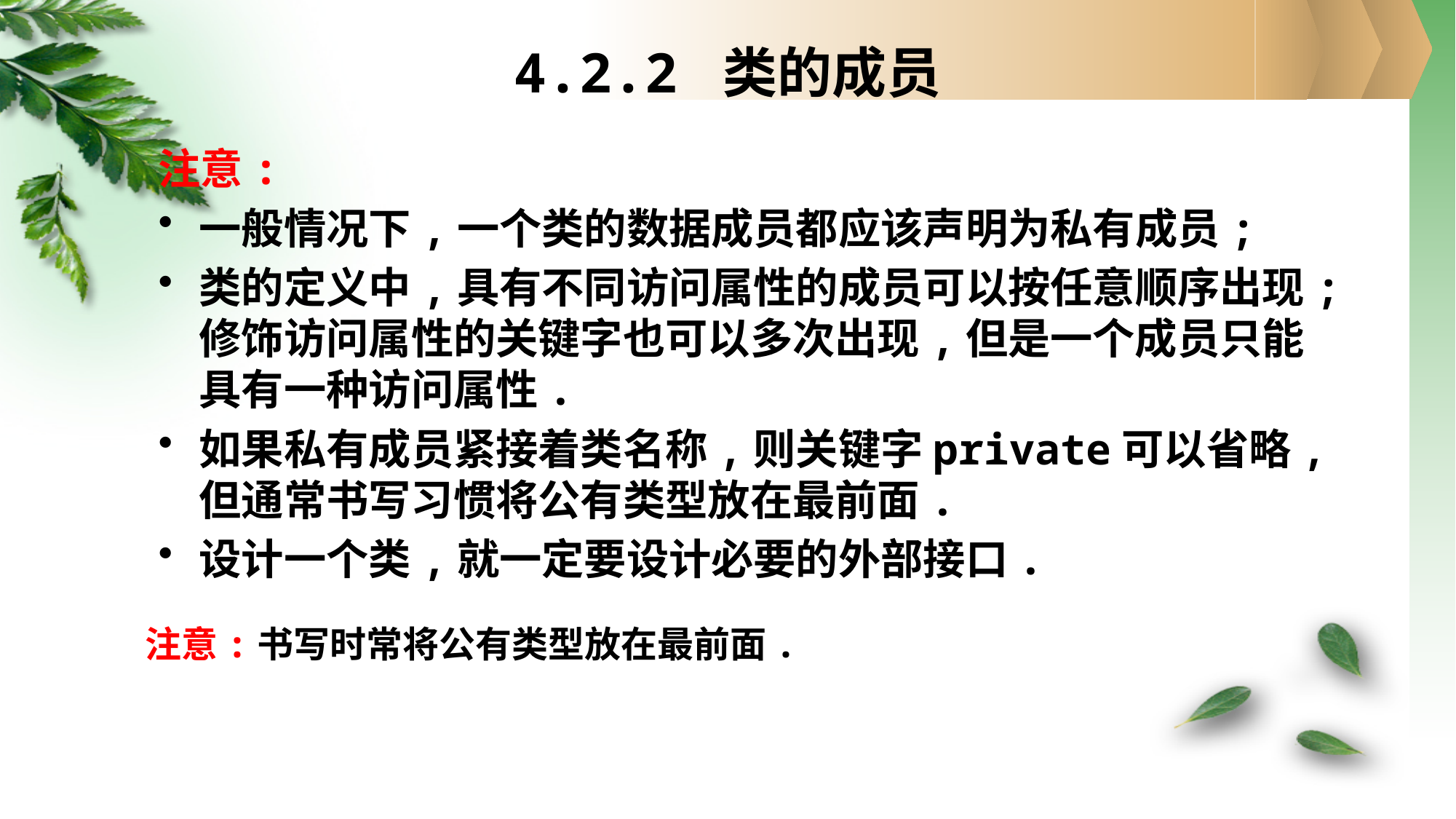

# 4.2.2 类的成员
注意:
一般情况下,一个类的数据成员都应该声明为私有成员;
类的定义中,具有不同访问属性的成员可以按任意顺序出现;修饰访问属性的关键字也可以多次出现,但是一个成员只能具有一种访问属性.
如果私有成员紧接着类名称,则关键字private可以省略,但通常书写习惯将公有类型放在最前面.
设计一个类,就一定要设计必要的外部接口.
注意:书写时常将公有类型放在最前面.